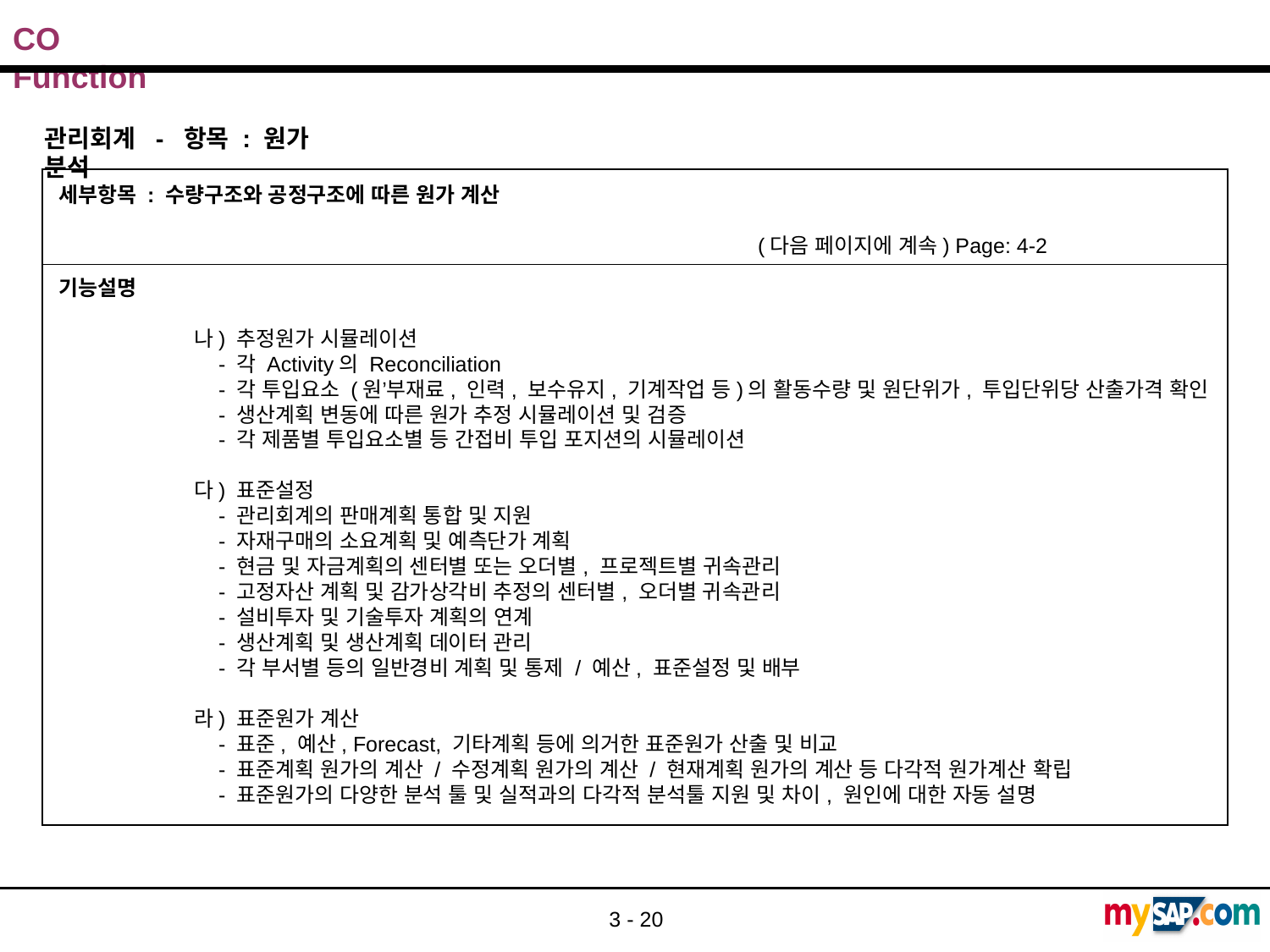

관리회계  -  항목 : 원가 분석

세부항목 : 수량구조와 공정구조에 따른 원가 계산

                                                                                                                      (다음 페이지에 계속) Page: 4-2
기능설명

                      나) 추정원가 시뮬레이션
                           - 각 Activity의 Reconciliation
                           - 각 투입요소 (원’부재료, 인력, 보수유지, 기계작업 등)의 활동수량 및 원단위가, 투입단위당 산출가격 확인
                           - 생산계획 변동에 따른 원가 추정 시뮬레이션 및 검증
                           - 각 제품별 투입요소별 등 간접비 투입 포지션의 시뮬레이션

                      다) 표준설정
                           - 관리회계의 판매계획 통합 및 지원
                           - 자재구매의 소요계획 및 예측단가 계획
                           - 현금 및 자금계획의 센터별 또는 오더별, 프로젝트별 귀속관리
                           - 고정자산 계획 및 감가상각비 추정의 센터별, 오더별 귀속관리
                           - 설비투자 및 기술투자 계획의 연계
                           - 생산계획 및 생산계획 데이터 관리
                           - 각 부서별 등의 일반경비 계획 및 통제 / 예산, 표준설정 및 배부

                      라) 표준원가 계산
                           - 표준, 예산, Forecast, 기타계획 등에 의거한 표준원가 산출 및 비교
                           - 표준계획 원가의 계산 / 수정계획 원가의 계산 / 현재계획 원가의 계산 등 다각적 원가계산 확립
                           - 표준원가의 다양한 분석 툴 및 실적과의 다각적 분석툴 지원 및 차이, 원인에 대한 자동 설명